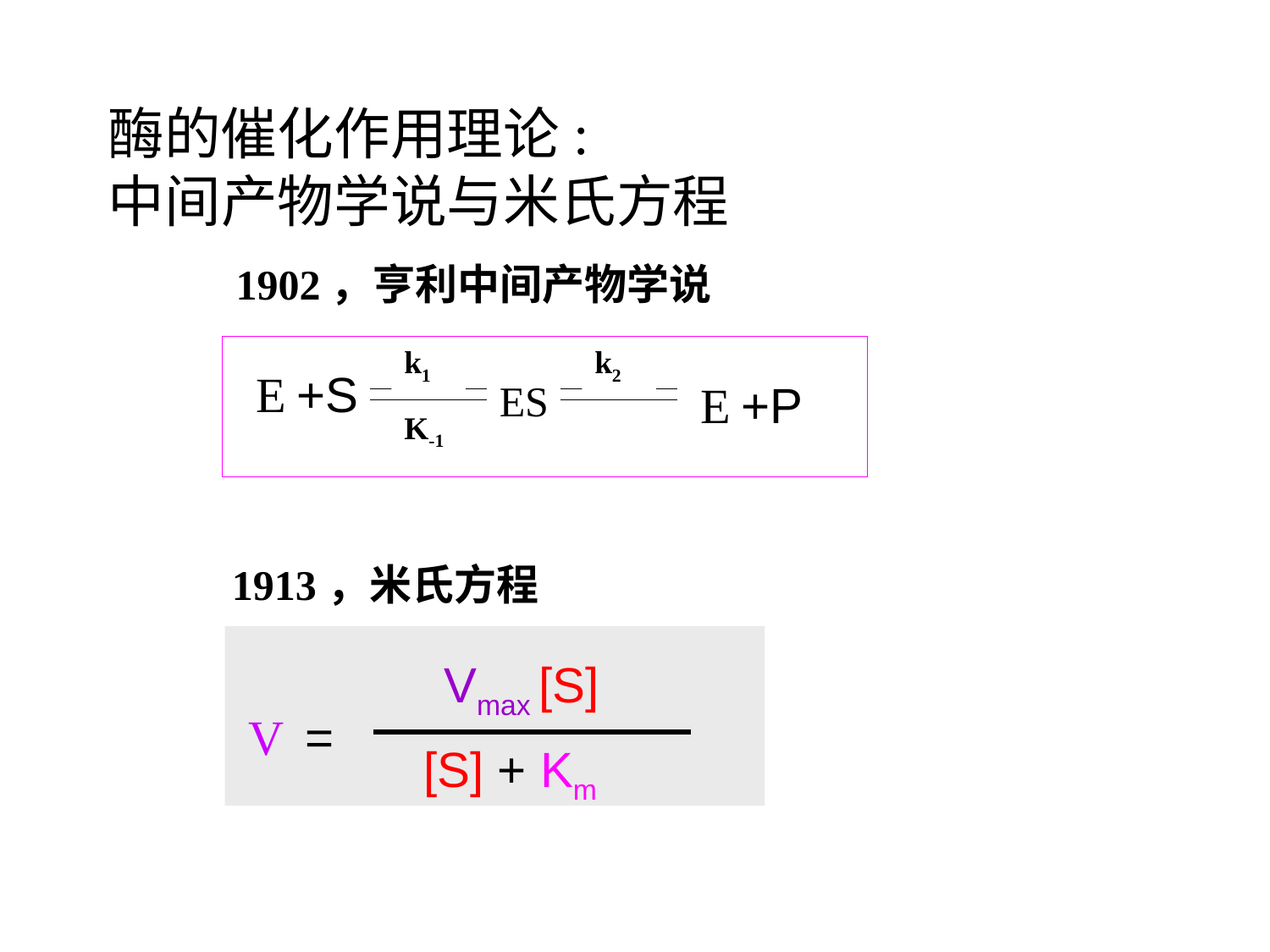

# 酶的催化作用理论: 中间产物学说与米氏方程
1902，亨利中间产物学说

k1
k2
E +S
ES
E +P
K-1
1913，米氏方程

Vmax [S]
V  =
          [S] + Km